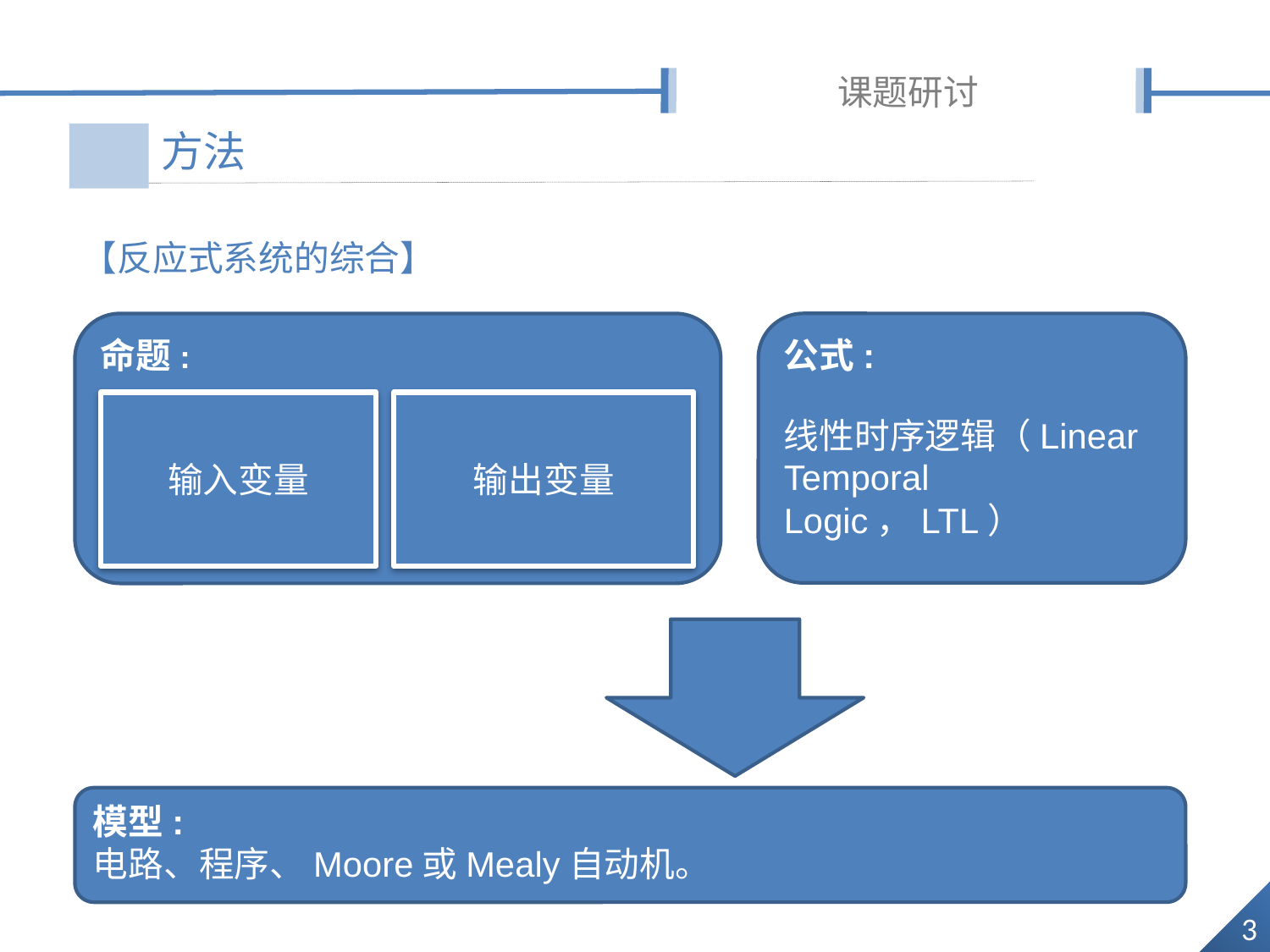

课题研讨
方法

【反应式系统的综合】

命题:
公式:

线性时序逻辑（Linear Temporal Logic，LTL）
输入变量
输出变量

模型:
电路、程序、Moore或Mealy自动机。
3